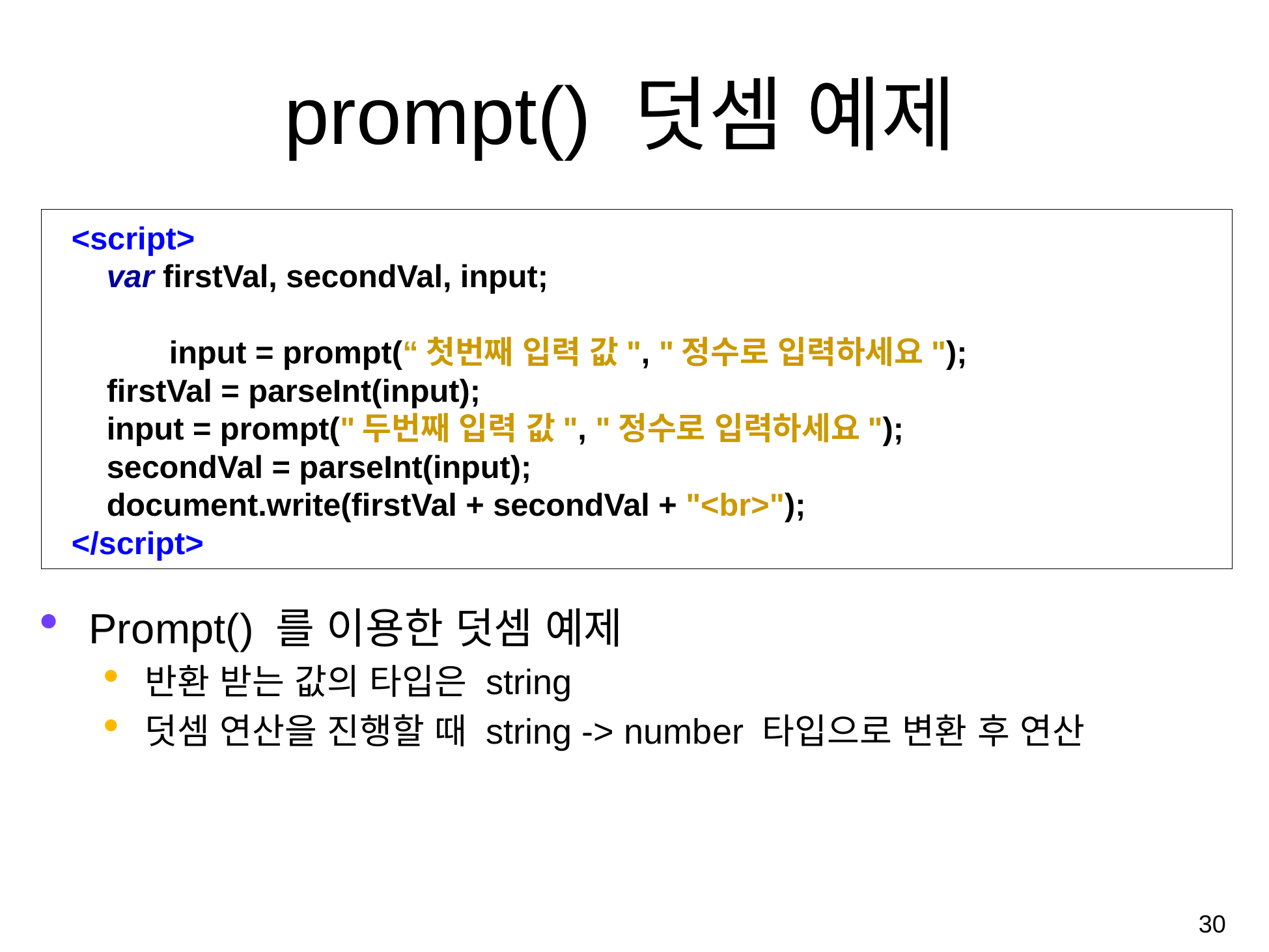

# prompt() 덧셈 예제
<script>
    var firstVal, secondVal, input;

	input = prompt(“첫번째 입력 값", "정수로 입력하세요");
    firstVal = parseInt(input);
    input = prompt("두번째 입력 값", "정수로 입력하세요");
    secondVal = parseInt(input);
    document.write(firstVal + secondVal + "<br>");
</script>
Prompt() 를 이용한 덧셈 예제
반환 받는 값의 타입은 string
덧셈 연산을 진행할 때 string -> number 타입으로 변환 후 연산
30